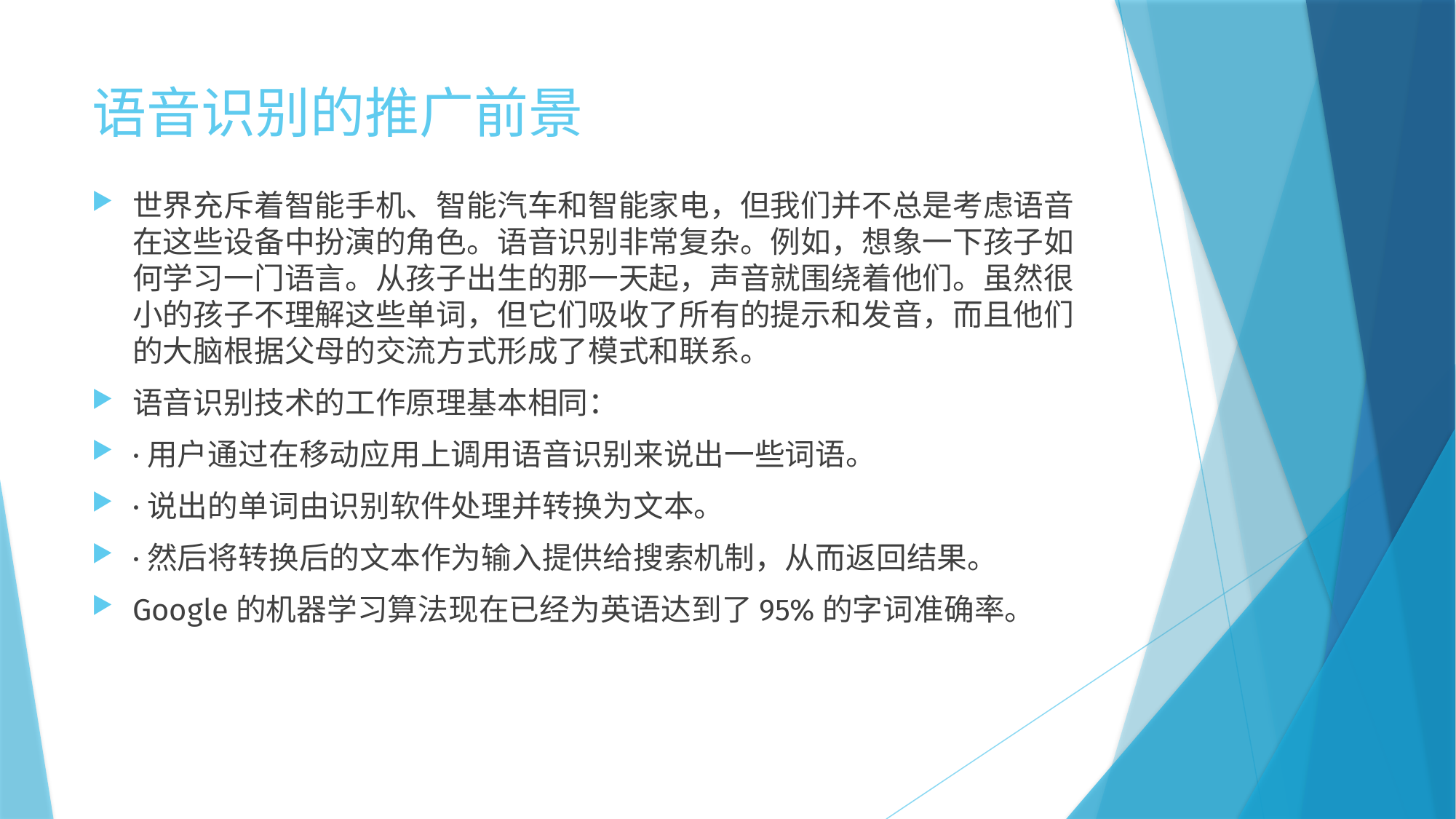

# 语音识别的推广前景
世界充斥着智能手机、智能汽车和智能家电，但我们并不总是考虑语音在这些设备中扮演的角色。语音识别非常复杂。例如，想象一下孩子如何学习一门语言。从孩子出生的那一天起，声音就围绕着他们。虽然很小的孩子不理解这些单词，但它们吸收了所有的提示和发音，而且他们的大脑根据父母的交流方式形成了模式和联系。
语音识别技术的工作原理基本相同：
·用户通过在移动应用上调用语音识别来说出一些词语。
·说出的单词由识别软件处理并转换为文本。
·然后将转换后的文本作为输入提供给搜索机制，从而返回结果。
Google的机器学习算法现在已经为英语达到了95%的字词准确率。